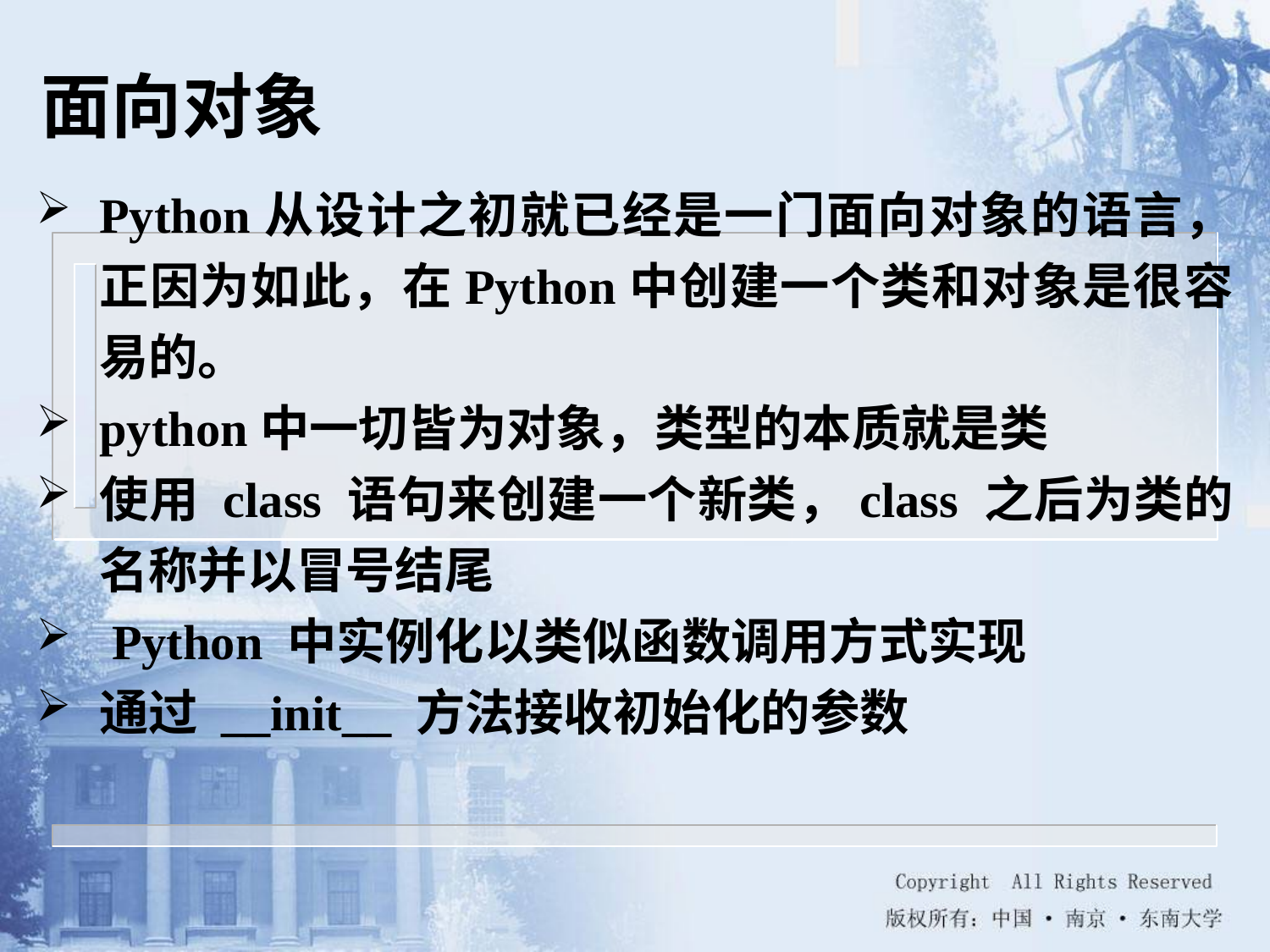

面向对象
Python从设计之初就已经是一门面向对象的语言，正因为如此，在Python中创建一个类和对象是很容易的。
python中一切皆为对象，类型的本质就是类
使用 class 语句来创建一个新类，class 之后为类的名称并以冒号结尾
 Python 中实例化以类似函数调用方式实现
通过 __init__ 方法接收初始化的参数